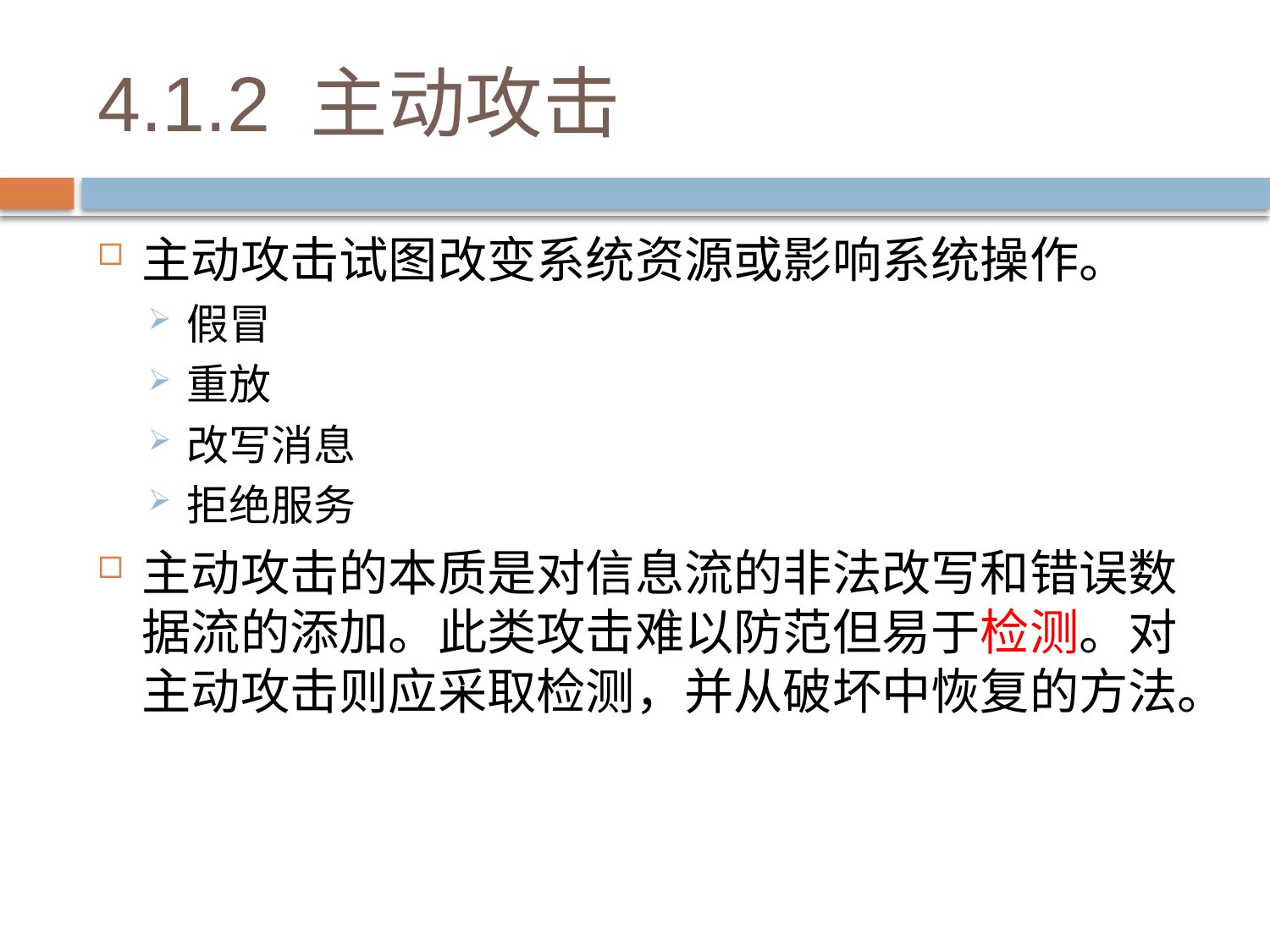

# 4.1.2 主动攻击
主动攻击试图改变系统资源或影响系统操作。
假冒
重放
改写消息
拒绝服务
主动攻击的本质是对信息流的非法改写和错误数据流的添加。此类攻击难以防范但易于检测。对主动攻击则应采取检测，并从破坏中恢复的方法。